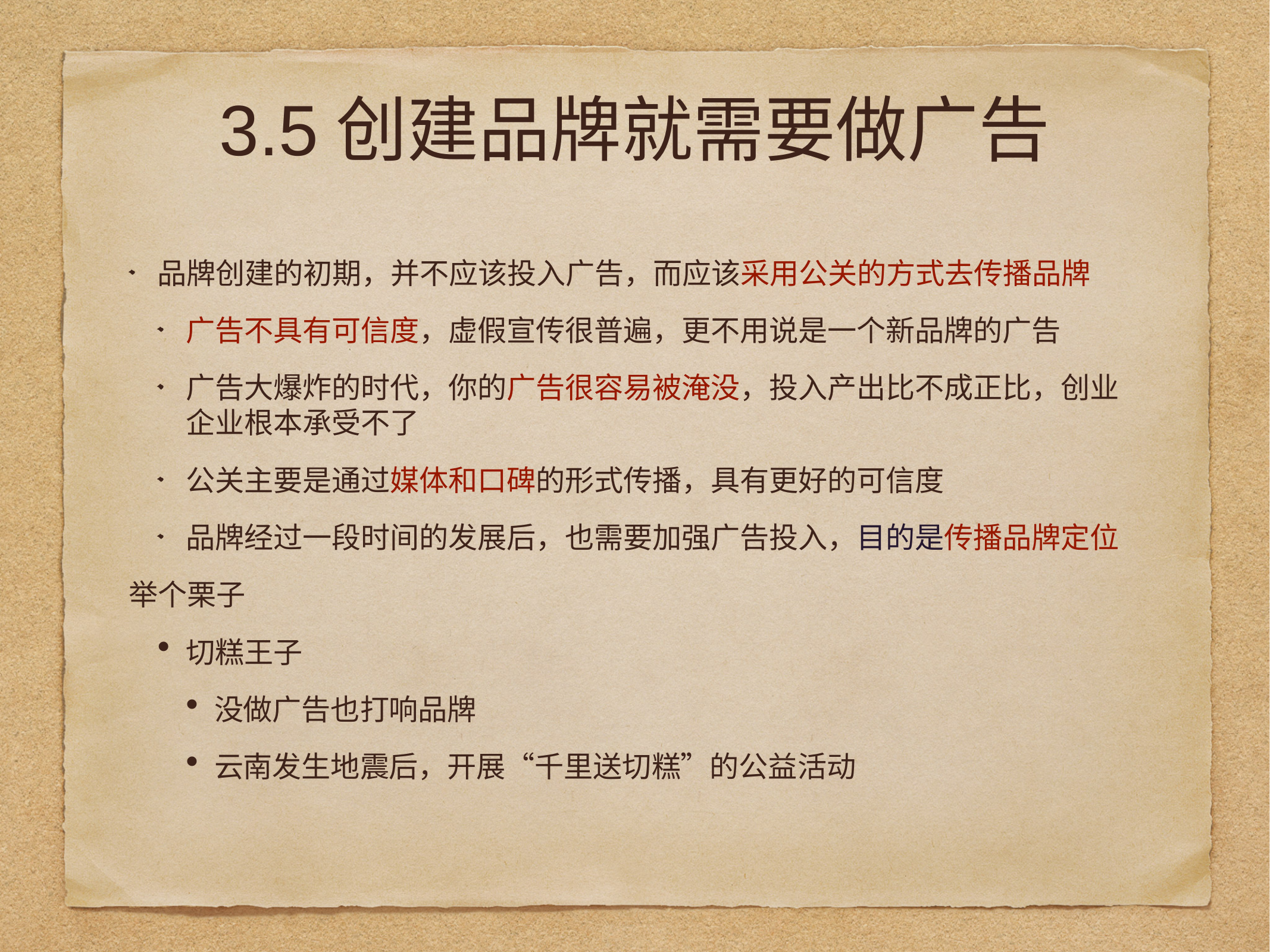

# 3.5创建品牌就需要做广告
品牌创建的初期，并不应该投入广告，而应该采用公关的方式去传播品牌
广告不具有可信度，虚假宣传很普遍，更不用说是一个新品牌的广告
广告大爆炸的时代，你的广告很容易被淹没，投入产出比不成正比，创业企业根本承受不了
公关主要是通过媒体和口碑的形式传播，具有更好的可信度
品牌经过一段时间的发展后，也需要加强广告投入，目的是传播品牌定位
举个栗子
切糕王子
没做广告也打响品牌
云南发生地震后，开展“千里送切糕”的公益活动